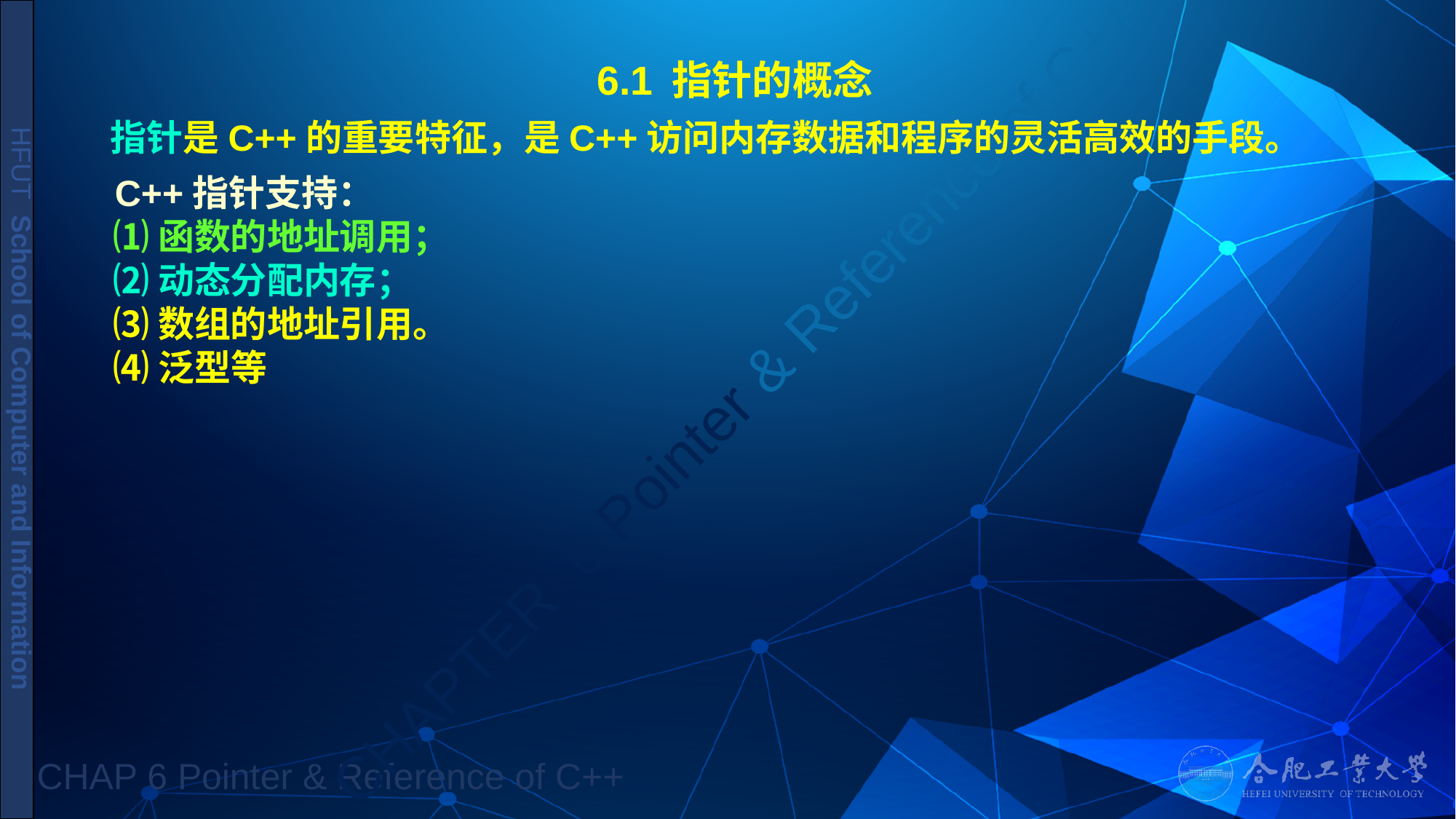

# 6.1 指针的概念
       指针是C++的重要特征，是C++访问内存数据和程序的灵活高效的手段。
 C++指针支持：
 ⑴函数的地址调用；
 ⑵动态分配内存；
 ⑶数组的地址引用。
 ⑷泛型等